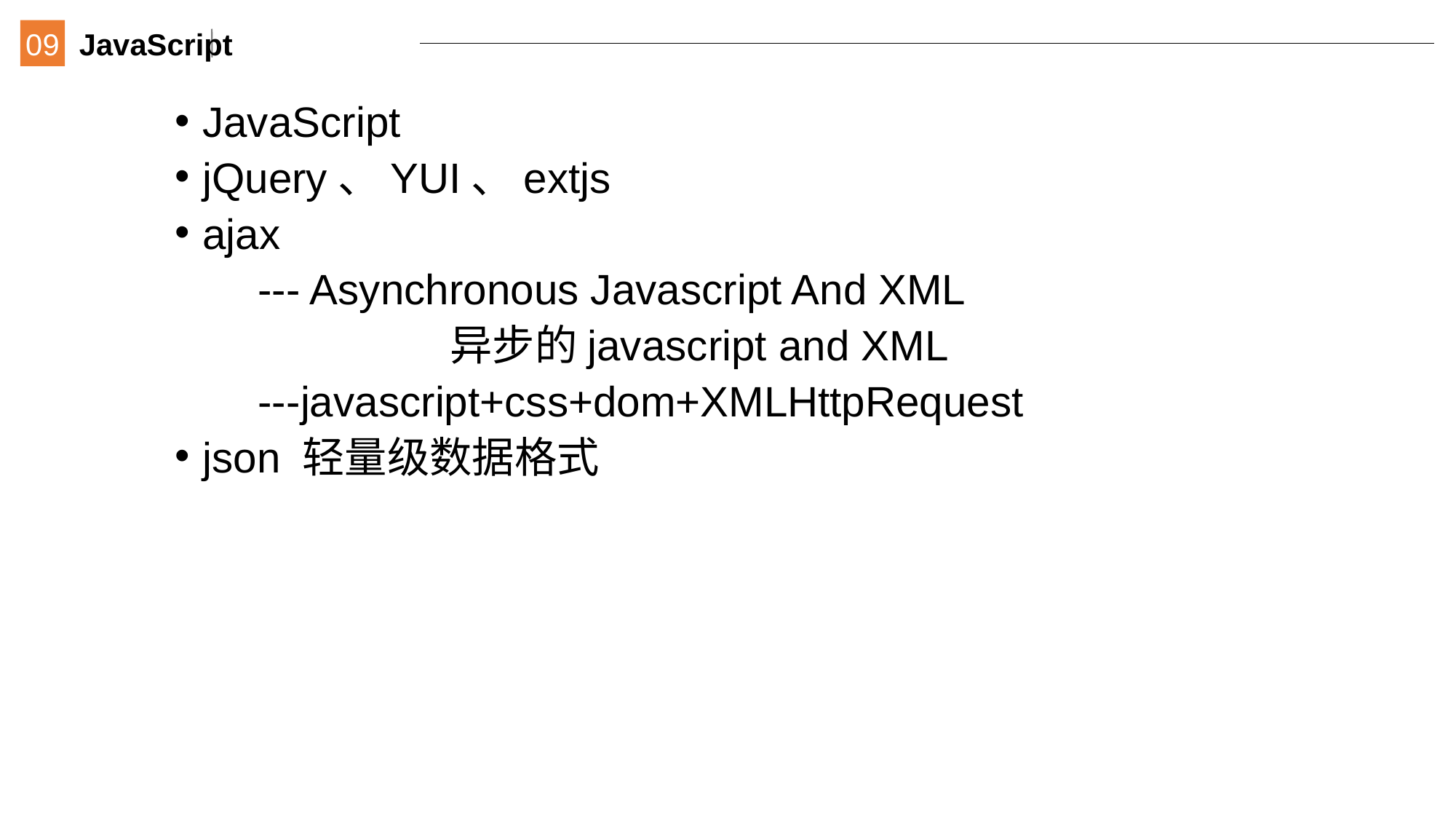

09
JavaScript

# JavaScript
jQuery、YUI、extjs
ajax
       --- Asynchronous Javascript And XML
                            异步的javascript and XML
       ---javascript+css+dom+XMLHttpRequest
json 轻量级数据格式
大家的期望
来到这里，相信大家都有一个明确的目标，或者是希望有一技傍身，或者是希望提升自己，又或者是希望能在毕业之后通过自己的努力找到一份合心意的工作；